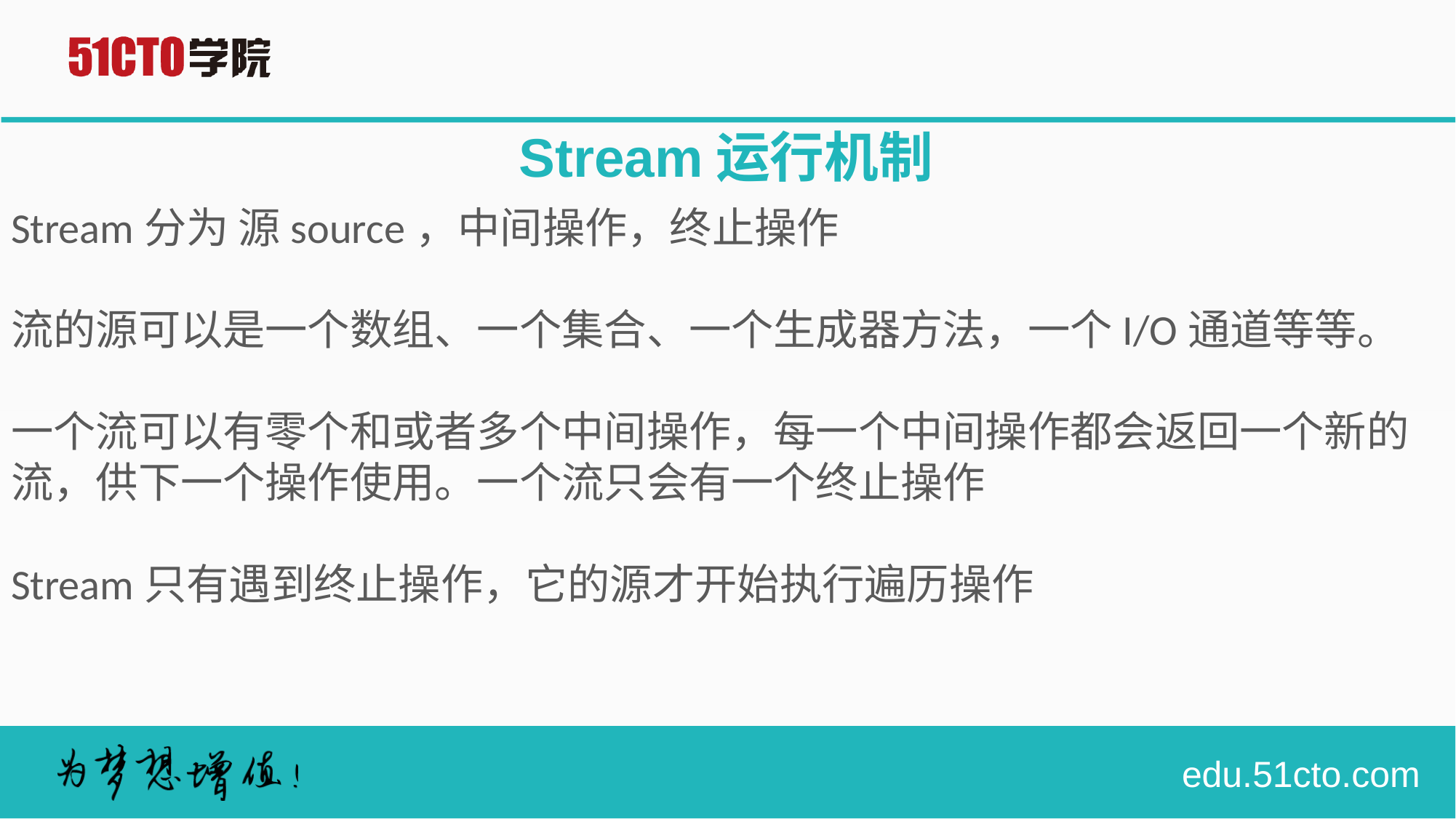

# Stream运行机制
Stream分为 源source，中间操作，终止操作

流的源可以是一个数组、一个集合、一个生成器方法，一个I/O通道等等。

一个流可以有零个和或者多个中间操作，每一个中间操作都会返回一个新的流，供下一个操作使用。一个流只会有一个终止操作

Stream只有遇到终止操作，它的源才开始执行遍历操作